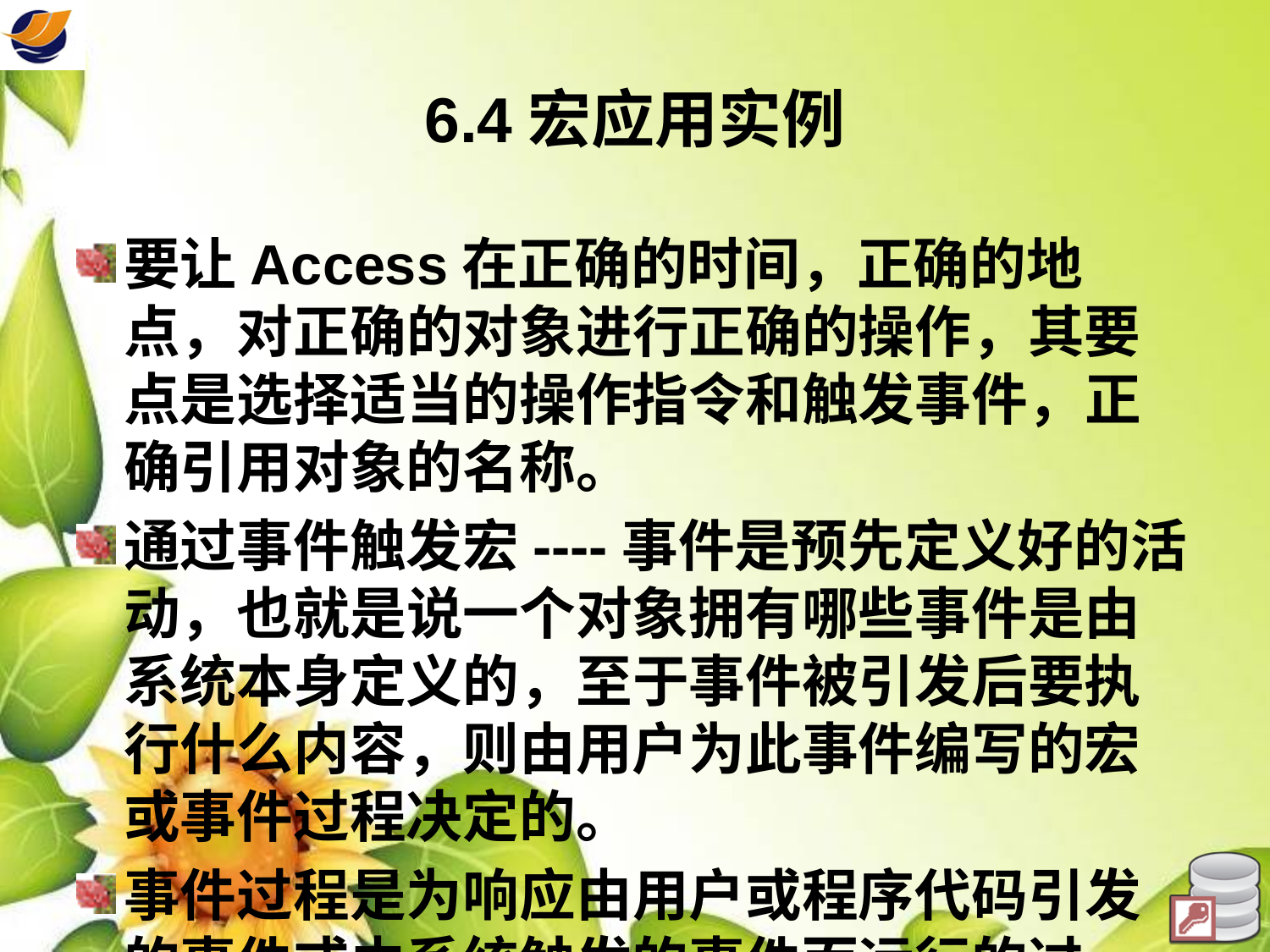

# 6.4宏应用实例
要让Access在正确的时间，正确的地点，对正确的对象进行正确的操作，其要点是选择适当的操作指令和触发事件，正确引用对象的名称。
通过事件触发宏----事件是预先定义好的活动，也就是说一个对象拥有哪些事件是由系统本身定义的，至于事件被引发后要执行什么内容，则由用户为此事件编写的宏或事件过程决定的。
事件过程是为响应由用户或程序代码引发的事件或由系统触发的事件而运行的过程。